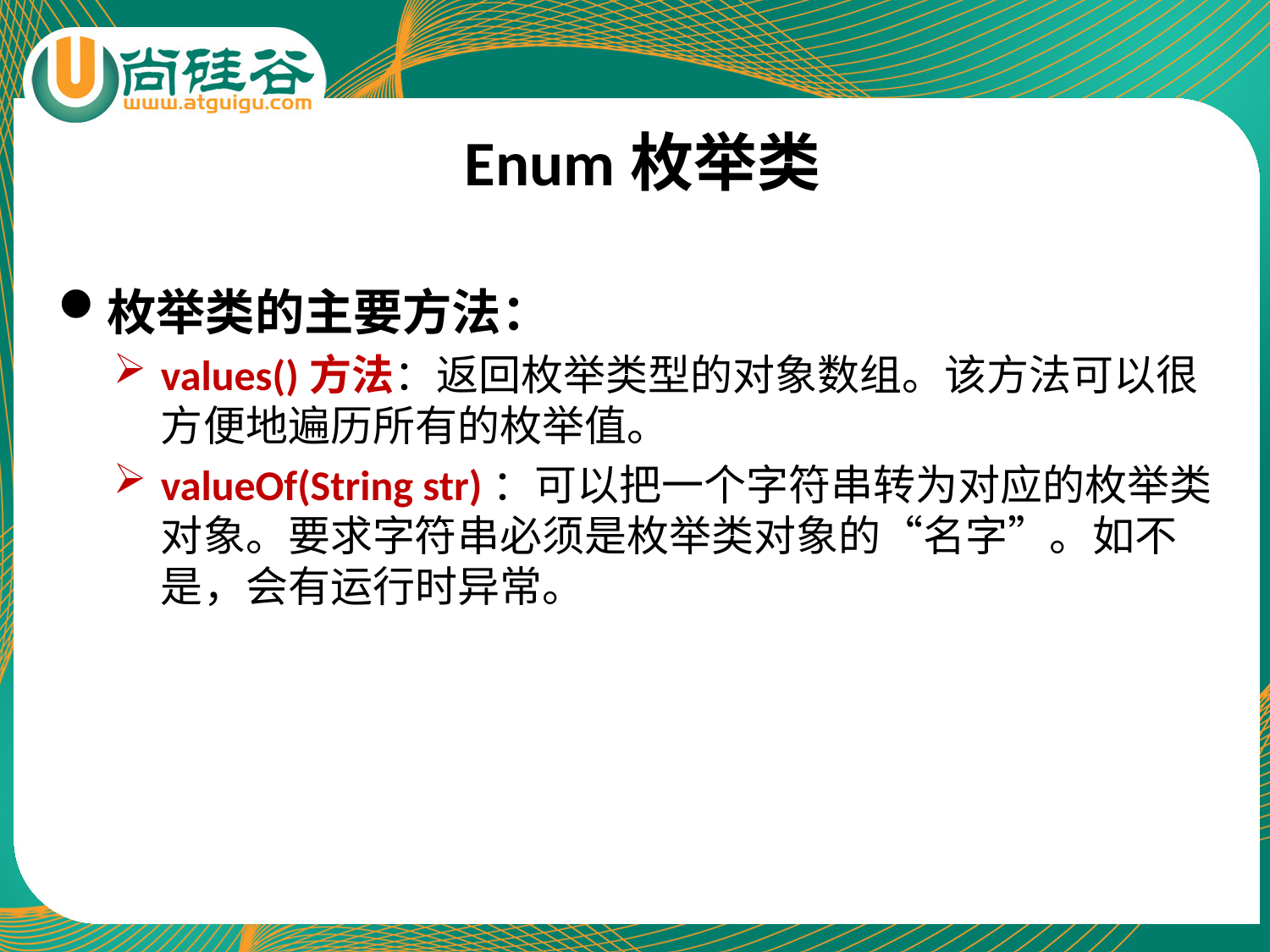

# Enum枚举类
枚举类的主要方法：
values()方法：返回枚举类型的对象数组。该方法可以很方便地遍历所有的枚举值。
valueOf(String str)：可以把一个字符串转为对应的枚举类对象。要求字符串必须是枚举类对象的“名字”。如不是，会有运行时异常。